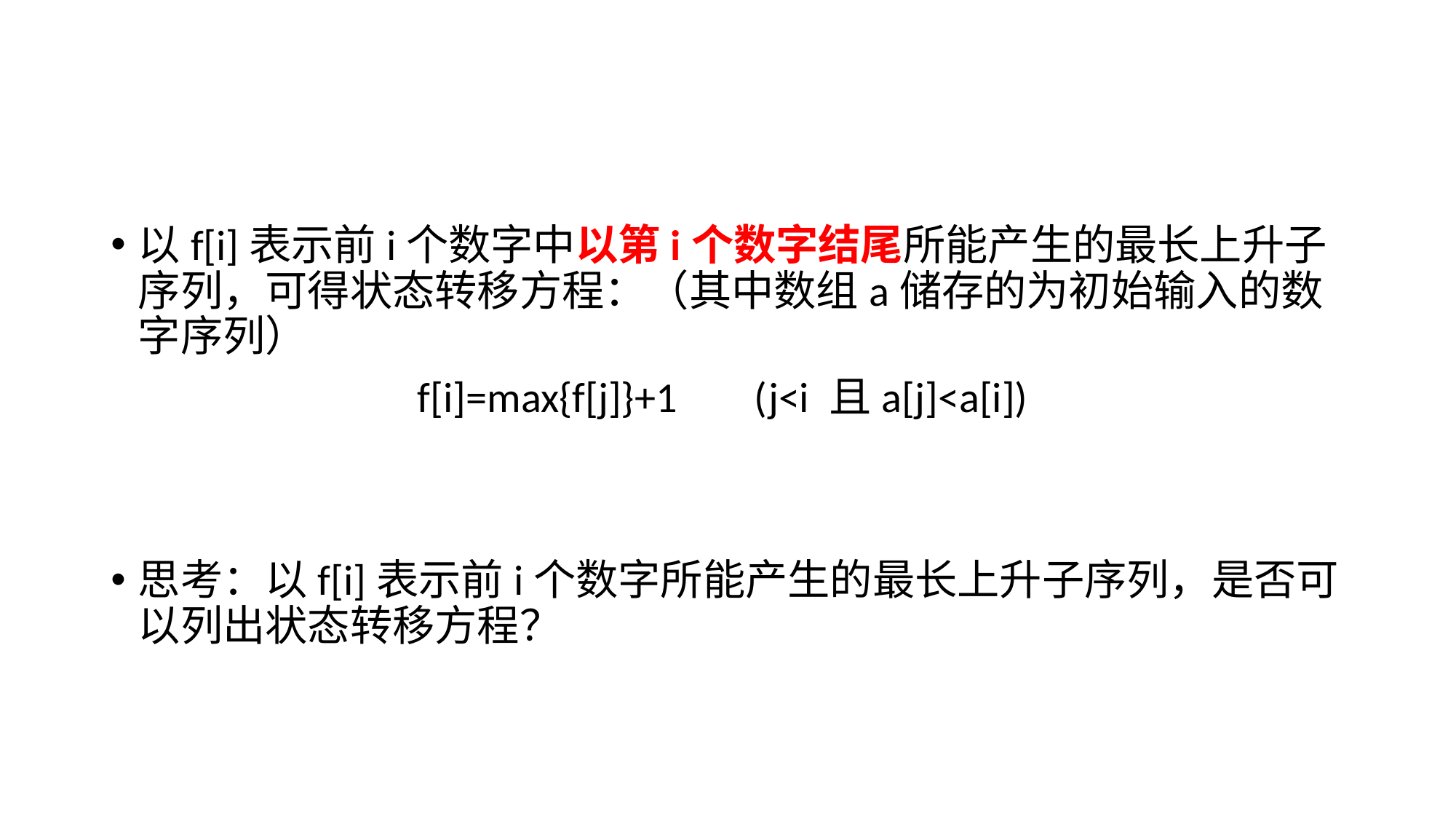

#
以f[i]表示前i个数字中以第i个数字结尾所能产生的最长上升子序列，可得状态转移方程：（其中数组a储存的为初始输入的数字序列）
f[i]=max{f[j]}+1        (j<i 且a[j]<a[i])

思考：以f[i]表示前i个数字所能产生的最长上升子序列，是否可以列出状态转移方程？